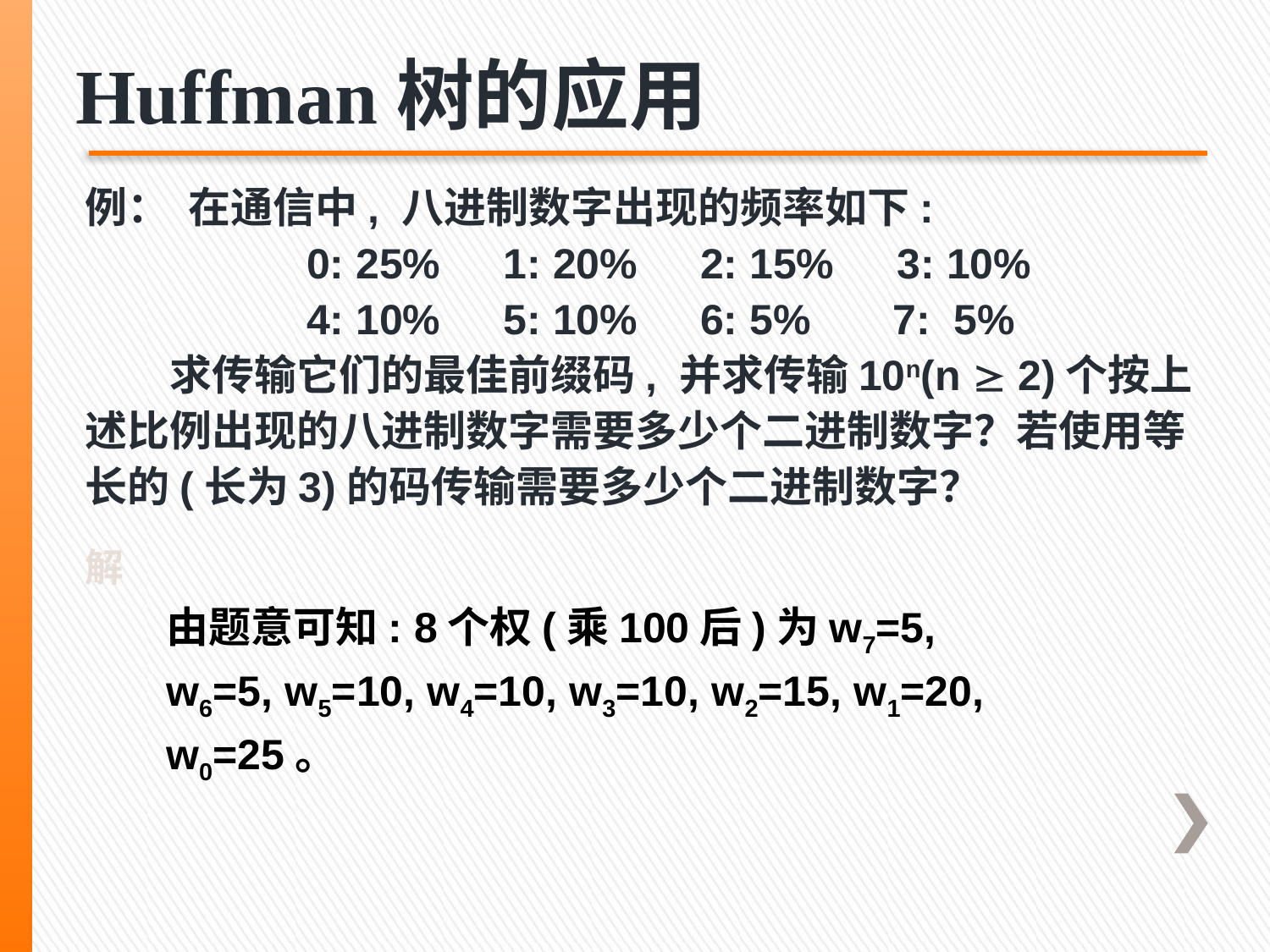

Huffman树的应用
例：  在通信中, 八进制数字出现的频率如下:
	　　0: 25%　1: 20%　2: 15%　3: 10%
	　　4: 10%　5: 10%　6: 5%　  7:  5%
　　求传输它们的最佳前缀码, 并求传输10n(n ≥ 2)个按上述比例出现的八进制数字需要多少个二进制数字？若使用等长的(长为3)的码传输需要多少个二进制数字？
解

由题意可知: 8个权(乘100后)为w7=5, w6=5, w5=10, w4=10, w3=10, w2=15, w1=20, w0=25。